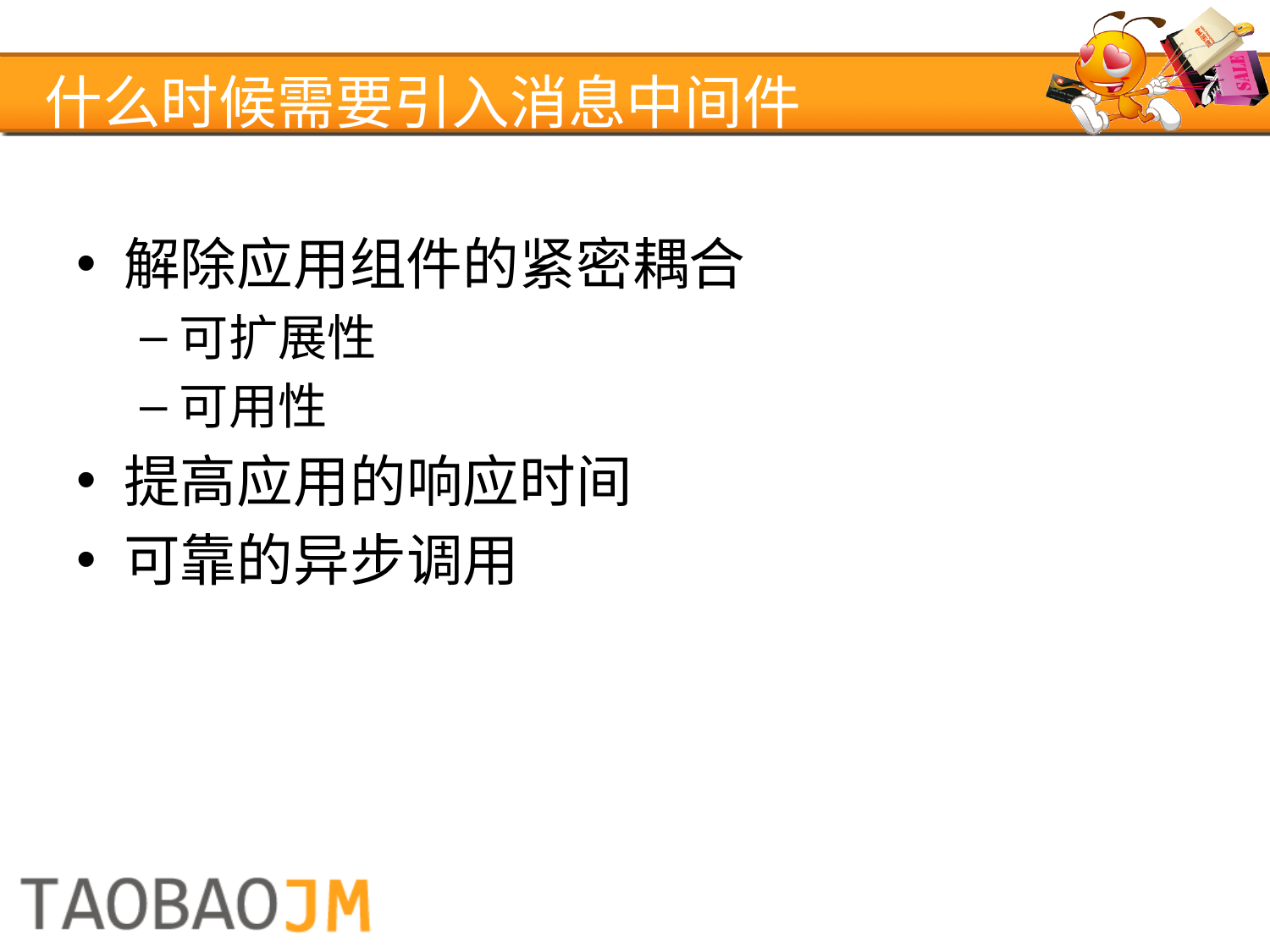

# 什么时候需要引入消息中间件
解除应用组件的紧密耦合
可扩展性
可用性
提高应用的响应时间
可靠的异步调用